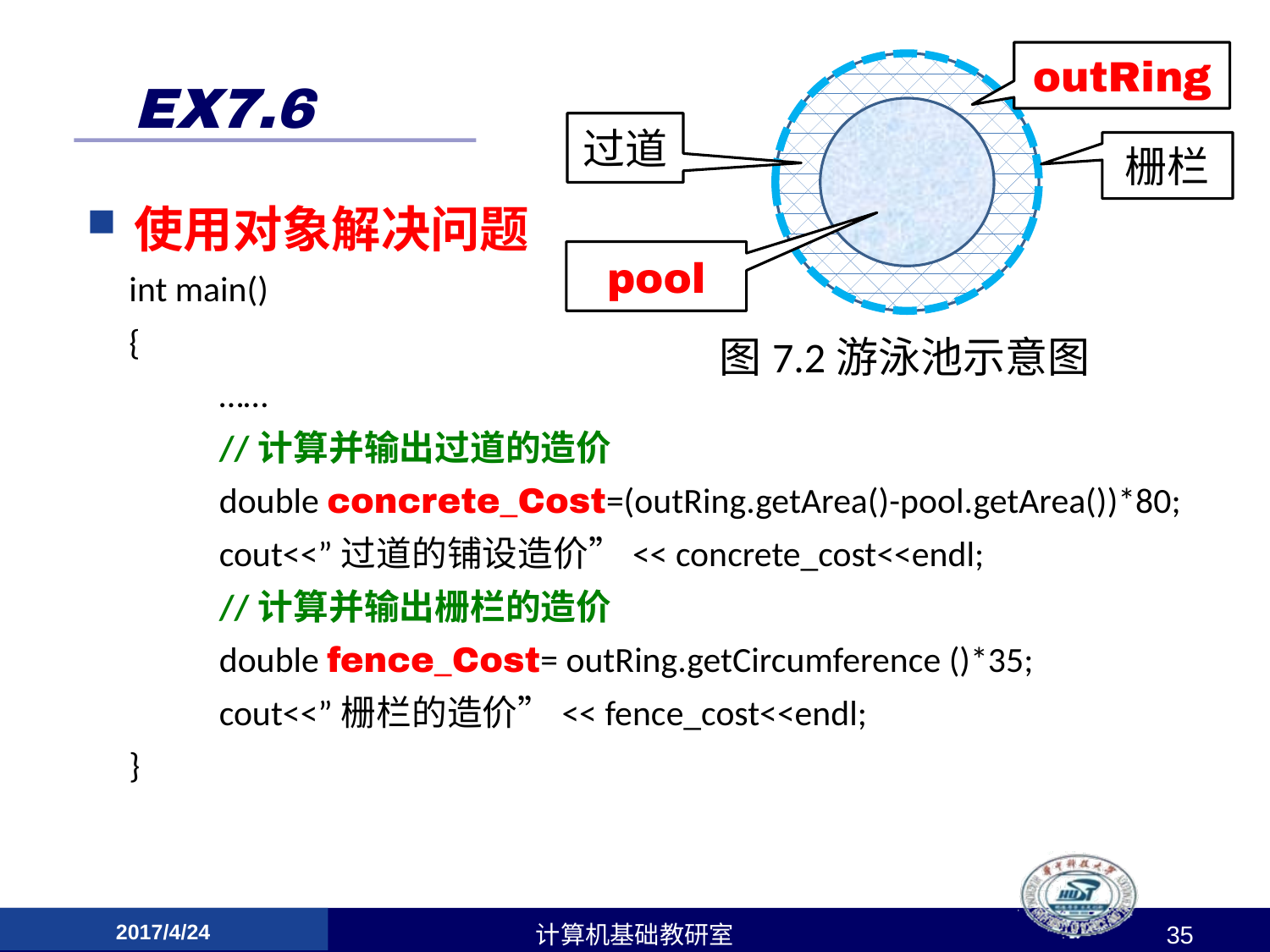

outRing

过道
栅栏
图7.2游泳池示意图

# EX7.6
使用对象解决问题
pool
int main()
{
	……
	//计算并输出过道的造价
	double concrete_Cost=(outRing.getArea()-pool.getArea())*80;
	cout<<”过道的铺设造价”<< concrete_cost<<endl;
	//计算并输出栅栏的造价
	double fence_Cost= outRing.getCircumference ()*35;
	cout<<”栅栏的造价”<< fence_cost<<endl;
}
2017/4/24
计算机基础教研室
35